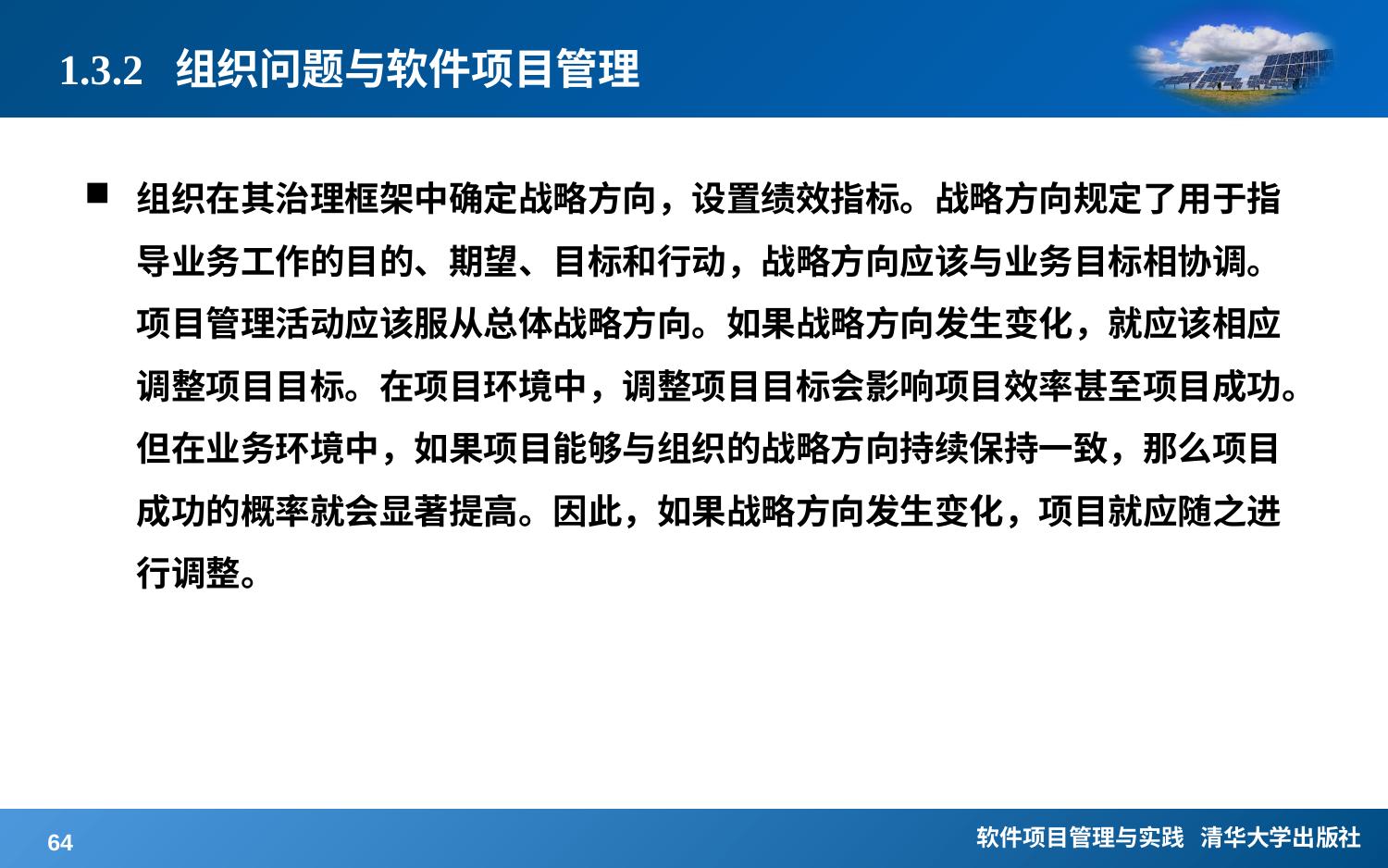

# 1.3.2  组织问题与软件项目管理
组织在其治理框架中确定战略方向，设置绩效指标。战略方向规定了用于指导业务工作的目的、期望、目标和行动，战略方向应该与业务目标相协调。项目管理活动应该服从总体战略方向。如果战略方向发生变化，就应该相应调整项目目标。在项目环境中，调整项目目标会影响项目效率甚至项目成功。但在业务环境中，如果项目能够与组织的战略方向持续保持一致，那么项目成功的概率就会显著提高。因此，如果战略方向发生变化，项目就应随之进行调整。